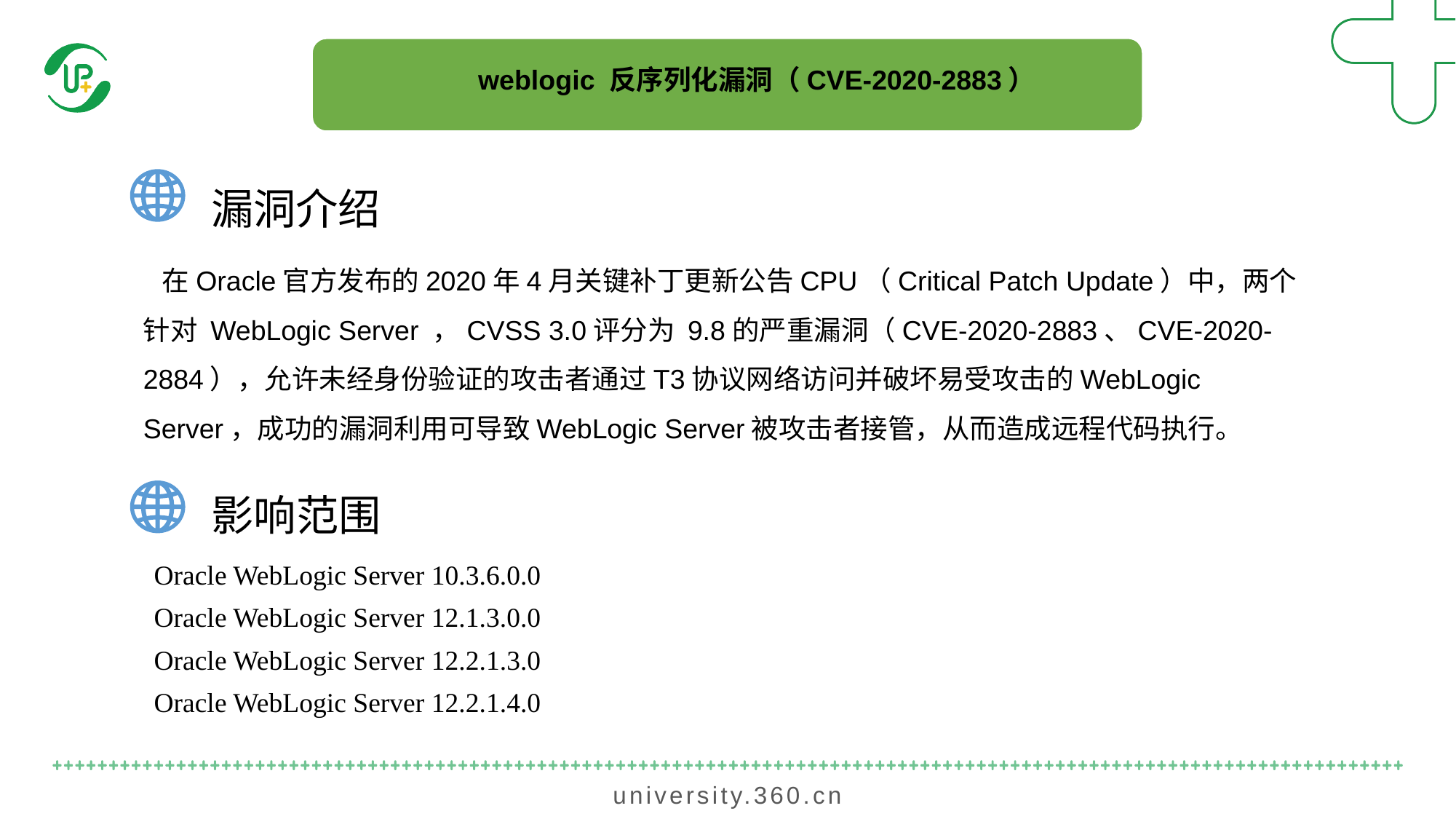

weblogic 反序列化漏洞（CVE-2020-2883）

   漏洞介绍
  在Oracle官方发布的2020年4月关键补丁更新公告CPU（Critical Patch Update）中，两个针对 WebLogic Server ，CVSS 3.0评分为 9.8的严重漏洞（CVE-2020-2883、CVE-2020-2884），允许未经身份验证的攻击者通过T3协议网络访问并破坏易受攻击的WebLogic Server，成功的漏洞利用可导致WebLogic Server被攻击者接管，从而造成远程代码执行。

     影响范围
Oracle WebLogic Server 10.3.6.0.0
Oracle WebLogic Server 12.1.3.0.0
Oracle WebLogic Server 12.2.1.3.0
Oracle WebLogic Server 12.2.1.4.0